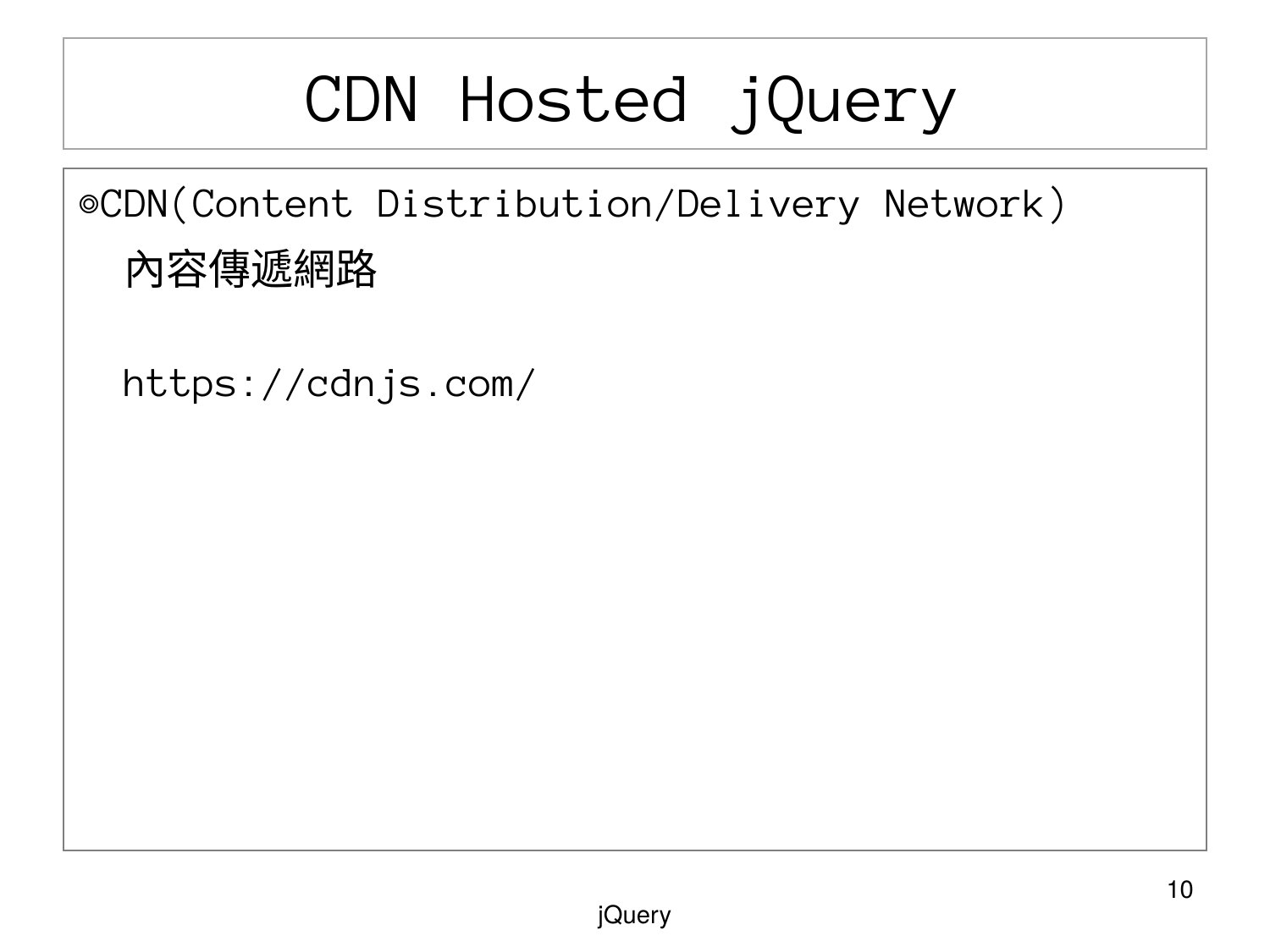

# CDN Hosted jQuery
◎CDN(Content Distribution/Delivery Network)
	內容傳遞網路
	https://cdnjs.com/
10
jQuery